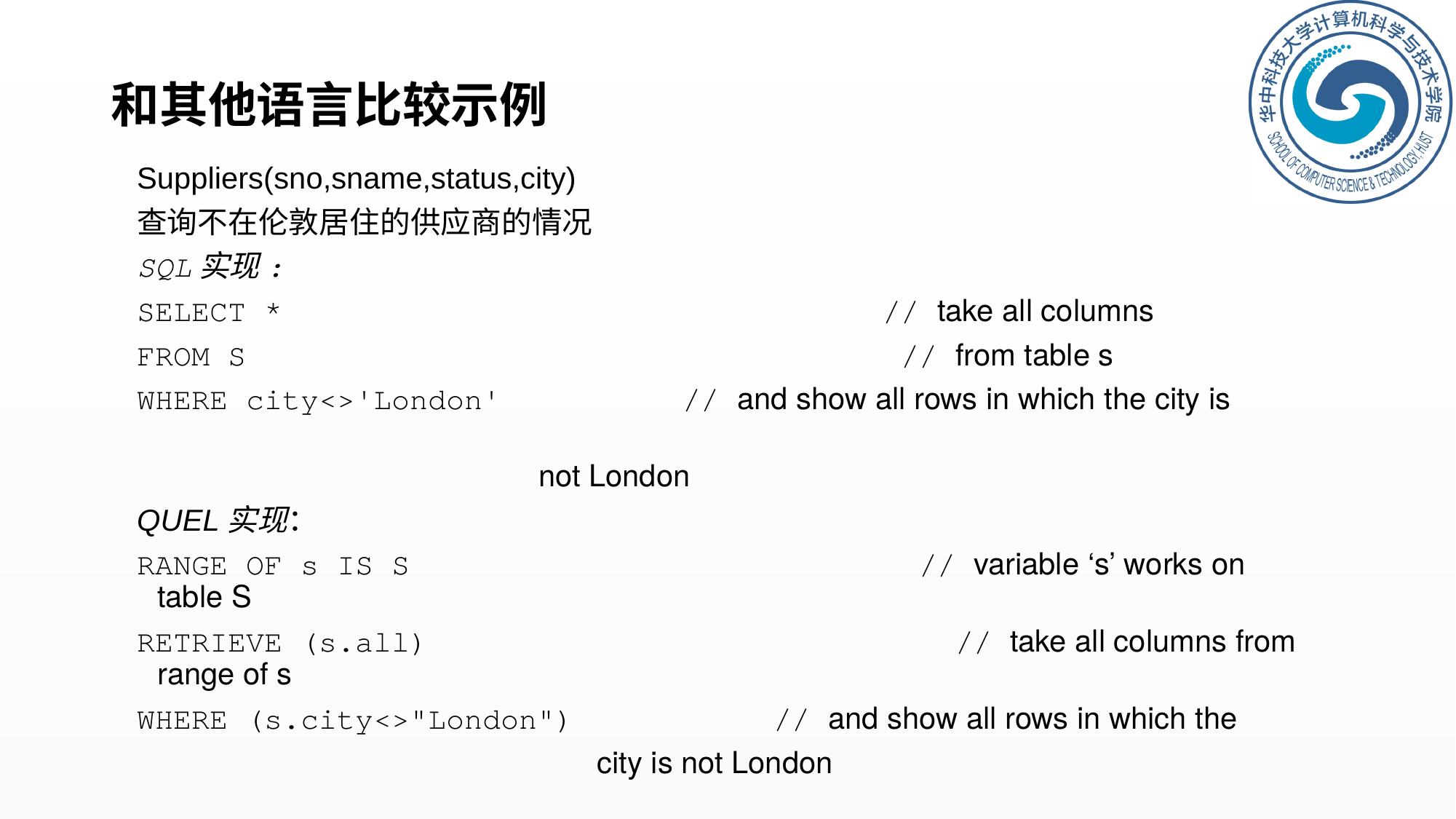

# 和其他语言比较示例
Suppliers(sno,sname,status,city)
查询不在伦敦居住的供应商的情况
SQL实现:
SELECT *                                 // take all columns
FROM S                                    // from table s
WHERE city<>'London'          // and show all rows in which the city is
                                                not London
QUEL实现：
RANGE OF s IS S                            // variable ‘s’ works on table S
RETRIEVE (s.all)                             // take all columns from range of s
WHERE (s.city<>"London")           // and show all rows in which the
                                                       city is not London